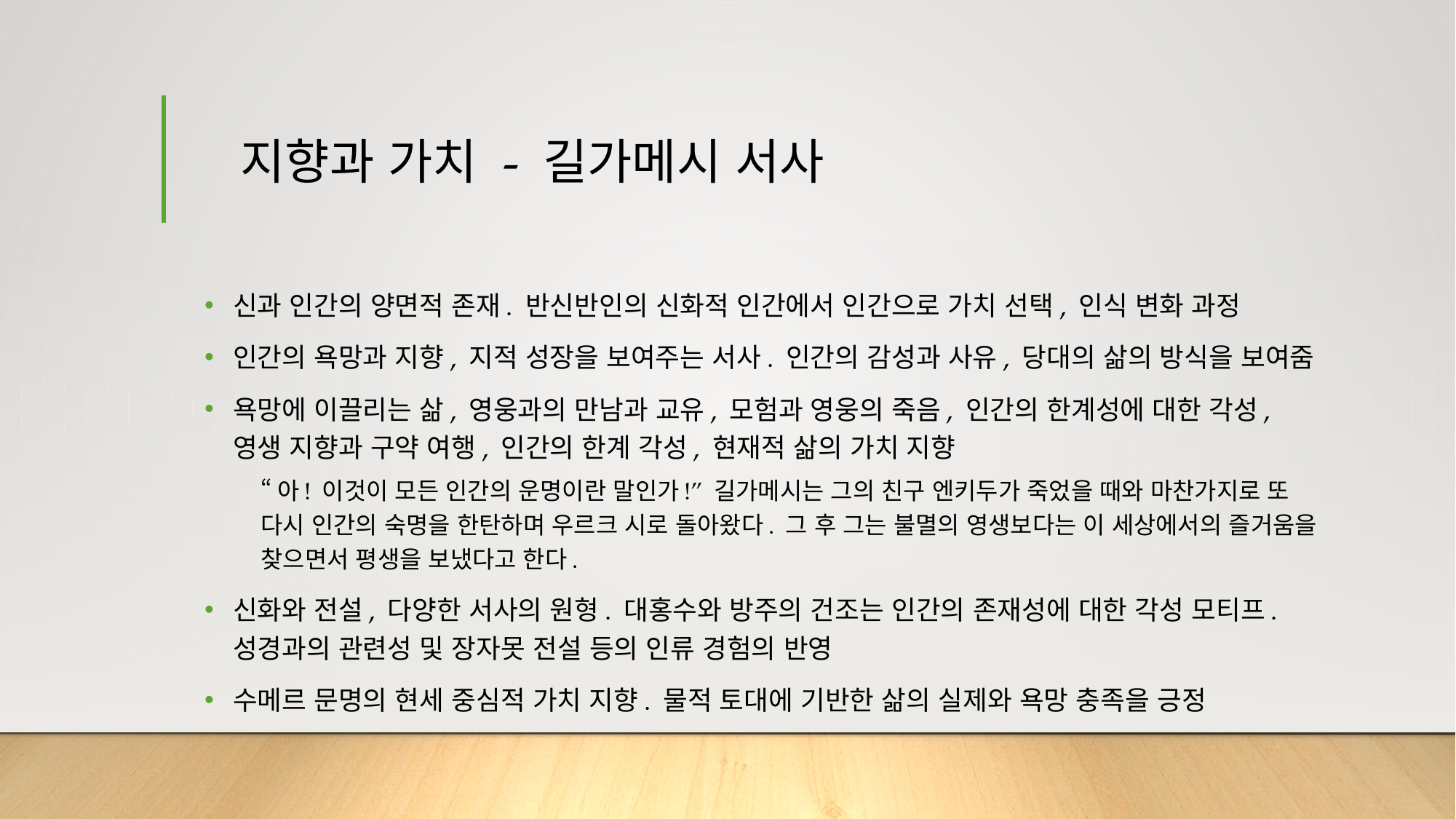

# 지향과 가치 - 길가메시 서사
신과 인간의 양면적 존재. 반신반인의 신화적 인간에서 인간으로 가치 선택, 인식 변화 과정
인간의 욕망과 지향, 지적 성장을 보여주는 서사. 인간의 감성과 사유, 당대의 삶의 방식을 보여줌
욕망에 이끌리는 삶, 영웅과의 만남과 교유, 모험과 영웅의 죽음, 인간의 한계성에 대한 각성, 영생 지향과 구약 여행, 인간의 한계 각성, 현재적 삶의 가치 지향
“아! 이것이 모든 인간의 운명이란 말인가!” 길가메시는 그의 친구 엔키두가 죽었을 때와 마찬가지로 또 다시 인간의 숙명을 한탄하며 우르크 시로 돌아왔다. 그 후 그는 불멸의 영생보다는 이 세상에서의 즐거움을 찾으면서 평생을 보냈다고 한다.
신화와 전설, 다양한 서사의 원형. 대홍수와 방주의 건조는 인간의 존재성에 대한 각성 모티프. 성경과의 관련성 및 장자못 전설 등의 인류 경험의 반영
수메르 문명의 현세 중심적 가치 지향. 물적 토대에 기반한 삶의 실제와 욕망 충족을 긍정